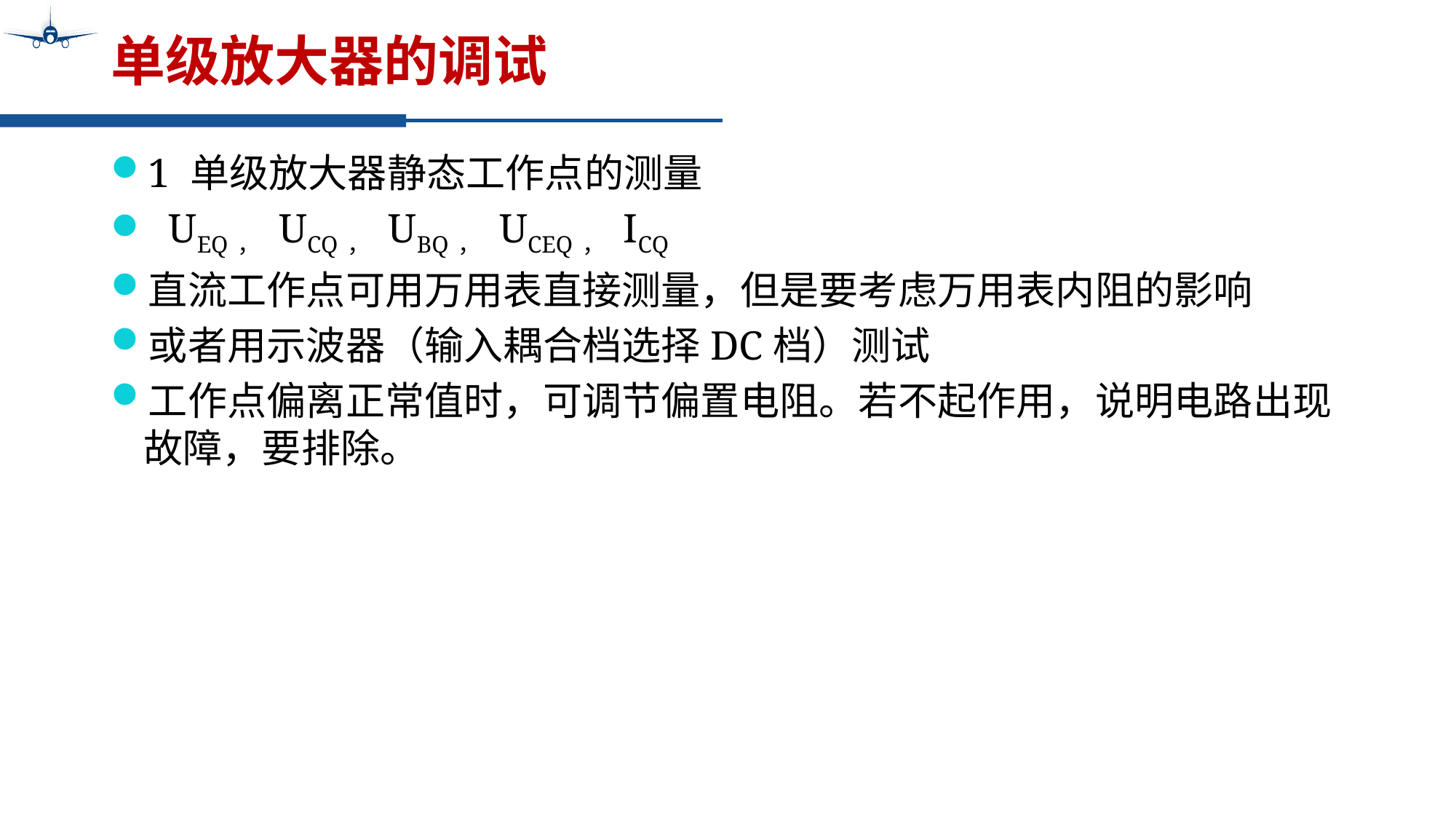

# 单级放大器的调试
1 单级放大器静态工作点的测量
  UEQ， UCQ， UBQ， UCEQ， ICQ
直流工作点可用万用表直接测量，但是要考虑万用表内阻的影响
或者用示波器（输入耦合档选择DC档）测试
工作点偏离正常值时，可调节偏置电阻。若不起作用，说明电路出现故障，要排除。